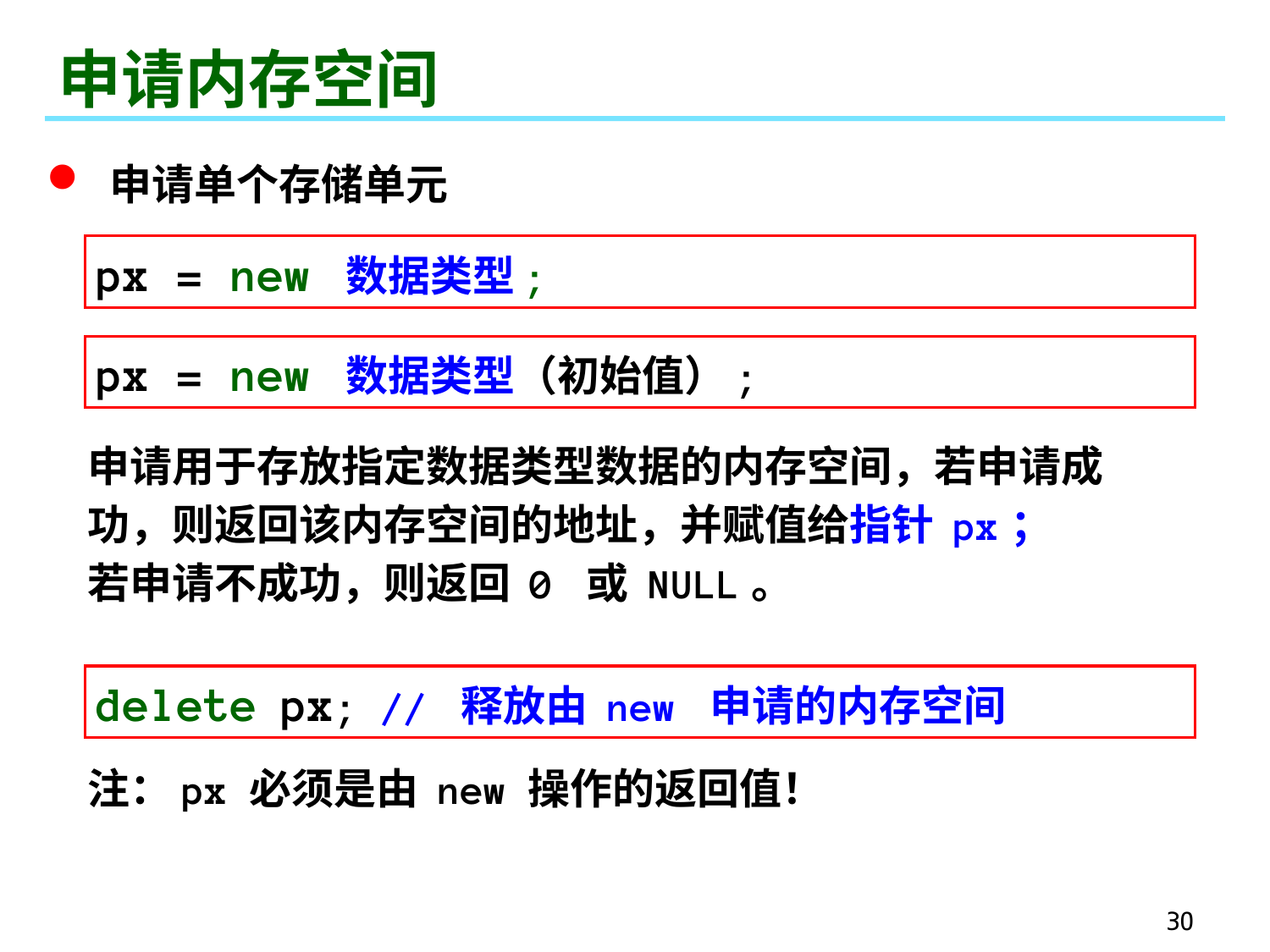

# 申请内存空间
 申请单个存储单元
px = new 数据类型;
px = new 数据类型（初始值）;
申请用于存放指定数据类型数据的内存空间，若申请成功，则返回该内存空间的地址，并赋值给指针 px；
若申请不成功，则返回 0 或 NULL。
delete px; // 释放由 new 申请的内存空间
注：px 必须是由 new 操作的返回值！
30